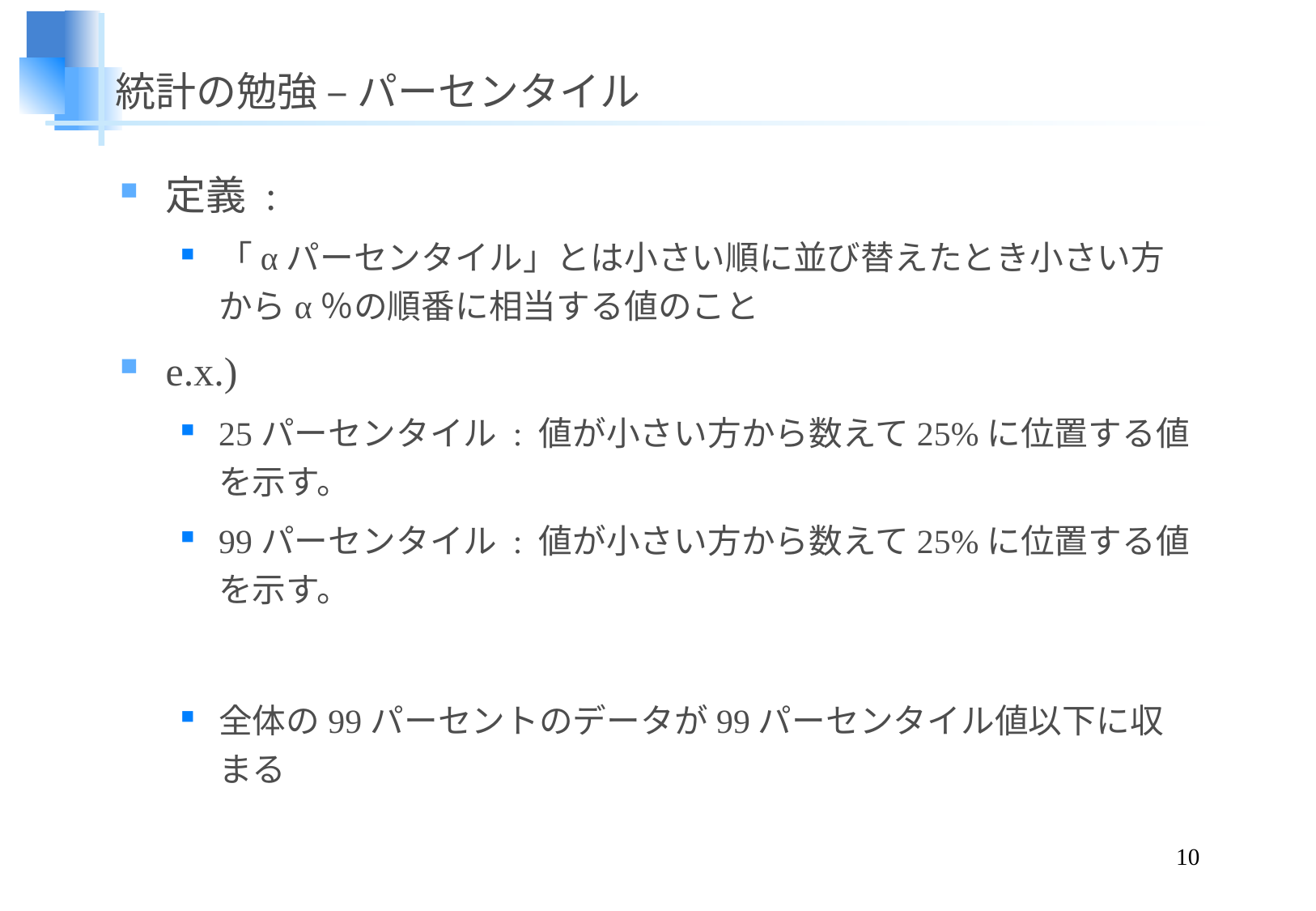

# 統計の勉強 – パーセンタイル
定義 :
「αパーセンタイル」とは小さい順に並び替えたとき小さい方からα％の順番に相当する値のこと
e.x.)
25パーセンタイル : 値が小さい方から数えて25%に位置する値を示す。
99パーセンタイル : 値が小さい方から数えて25%に位置する値を示す。

全体の99パーセントのデータが99パーセンタイル値以下に収まる
10